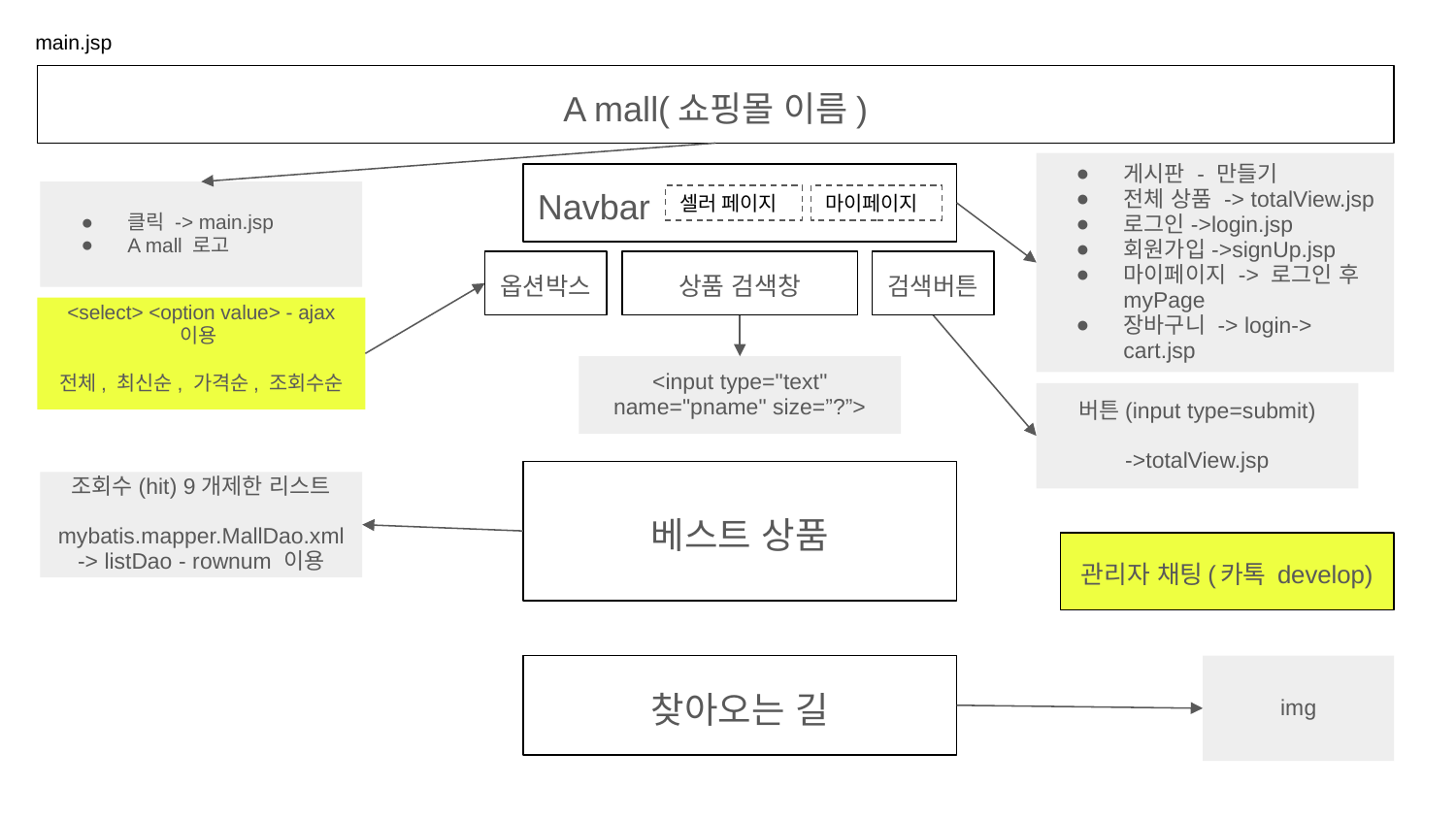

main.jsp
A mall(쇼핑몰 이름)
게시판 - 만들기
전체 상품 -> totalView.jsp
로그인->login.jsp
회원가입->signUp.jsp
마이페이지 -> 로그인 후 myPage
장바구니 -> login-> cart.jsp
Navbar
클릭 -> main.jsp
A mall 로고
셀러 페이지
마이페이지
옵션박스
상품 검색창
검색버튼

<select> <option value> - ajax 이용
전체, 최신순, 가격순, 조회수순
<input type="text" name="pname" size=”?”>
버튼(input type=submit)
->totalView.jsp
베스트 상품
조회수(hit) 9개제한 리스트
mybatis.mapper.MallDao.xml -> listDao - rownum 이용
관리자 채팅(카톡 develop)
찾아오는 길
img